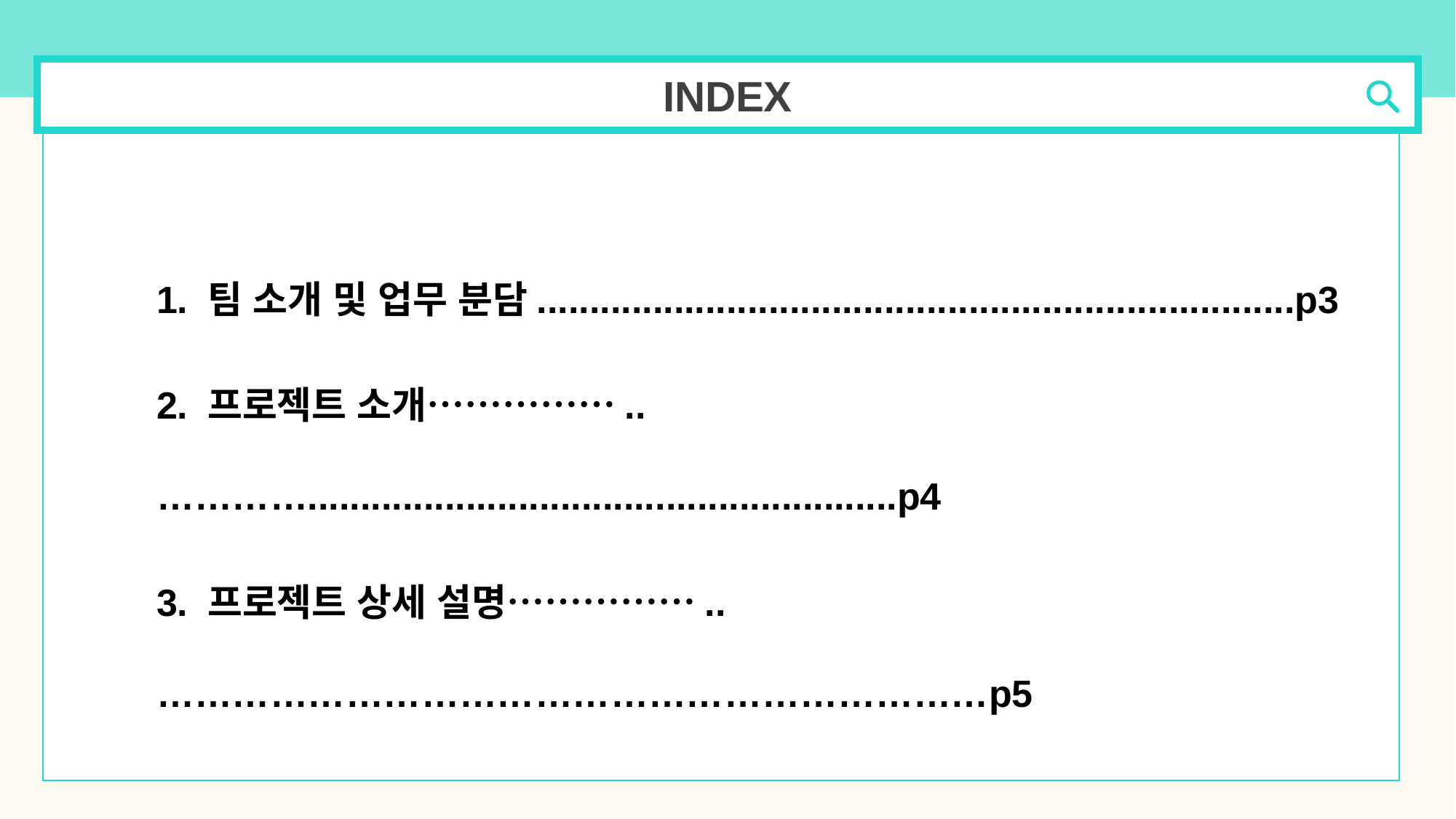

INDEX

1. 팀 소개 및 업무 분담........................................................................p3
2. 프로젝트 소개……………..…………........................................................p4
3. 프로젝트 상세 설명……………..…………………………………………………………p5

CONTENTS. A
75%
CONTENTS. A
75%
CONTENTS. A
75%
CONTENTS. A
75%